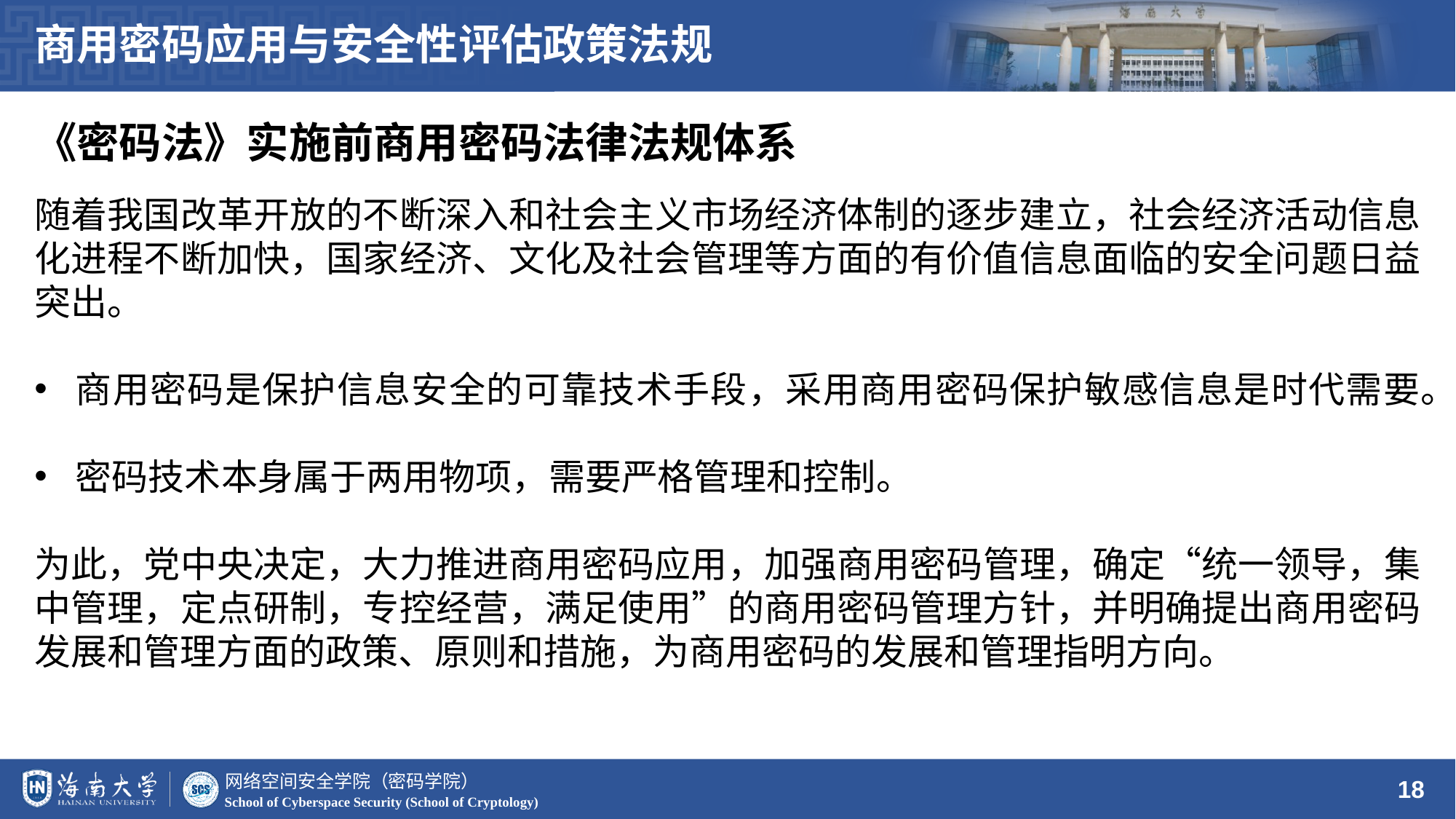

商用密码应用与安全性评估政策法规

《密码法》实施前商用密码法律法规体系
随着我国改革开放的不断深入和社会主义市场经济体制的逐步建立，社会经济活动信息化进程不断加快，国家经济、文化及社会管理等方面的有价值信息面临的安全问题日益突出。

商用密码是保护信息安全的可靠技术手段，采用商用密码保护敏感信息是时代需要。

密码技术本身属于两用物项，需要严格管理和控制。

为此，党中央决定，大力推进商用密码应用，加强商用密码管理，确定“统一领导，集中管理，定点研制，专控经营，满足使用”的商用密码管理方针，并明确提出商用密码发展和管理方面的政策、原则和措施，为商用密码的发展和管理指明方向。
18